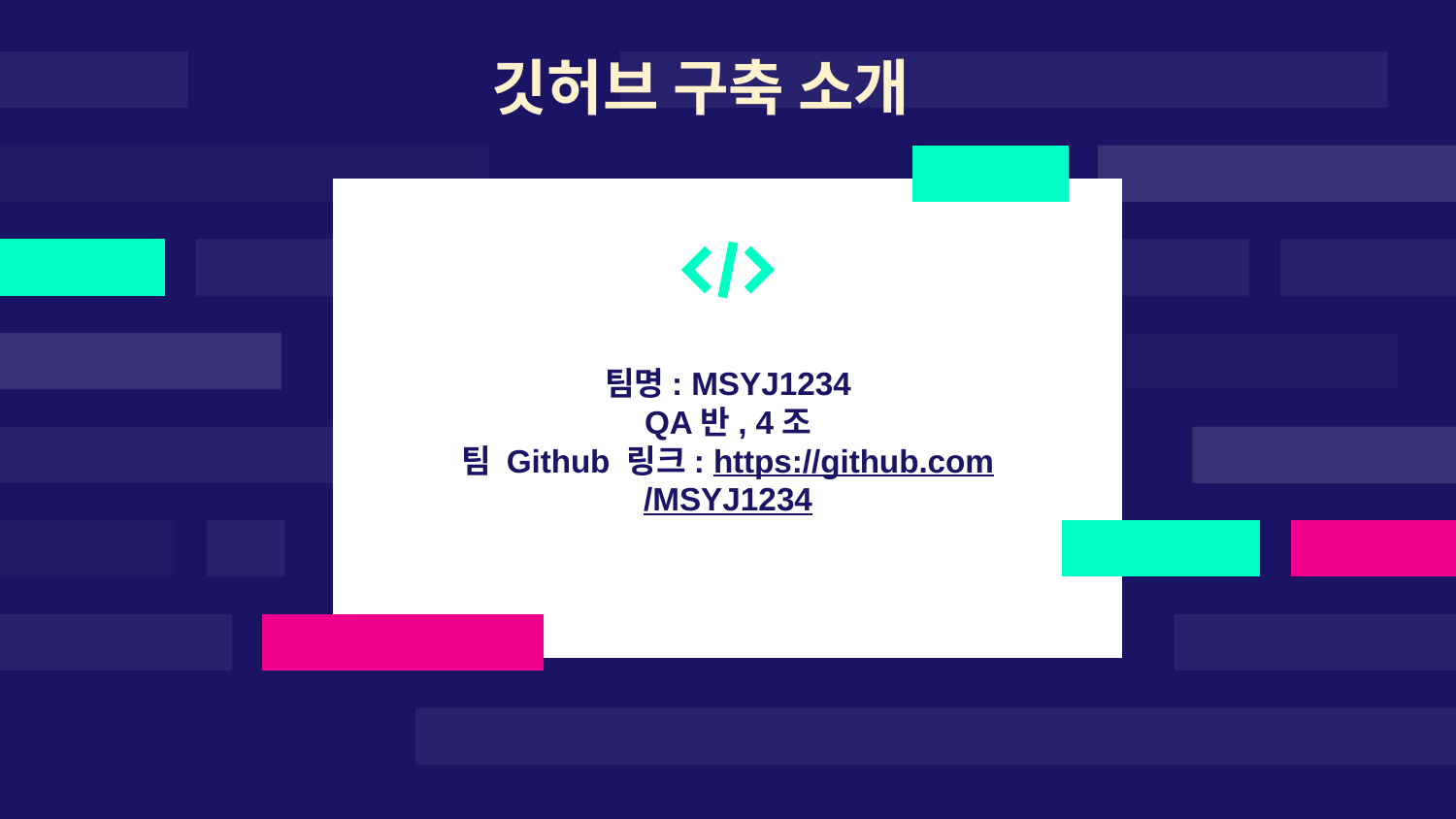

깃허브 구축 소개
팀명: MSYJ1234
QA반, 4조
팀 Github 링크: https://github.com/MSYJ1234

#